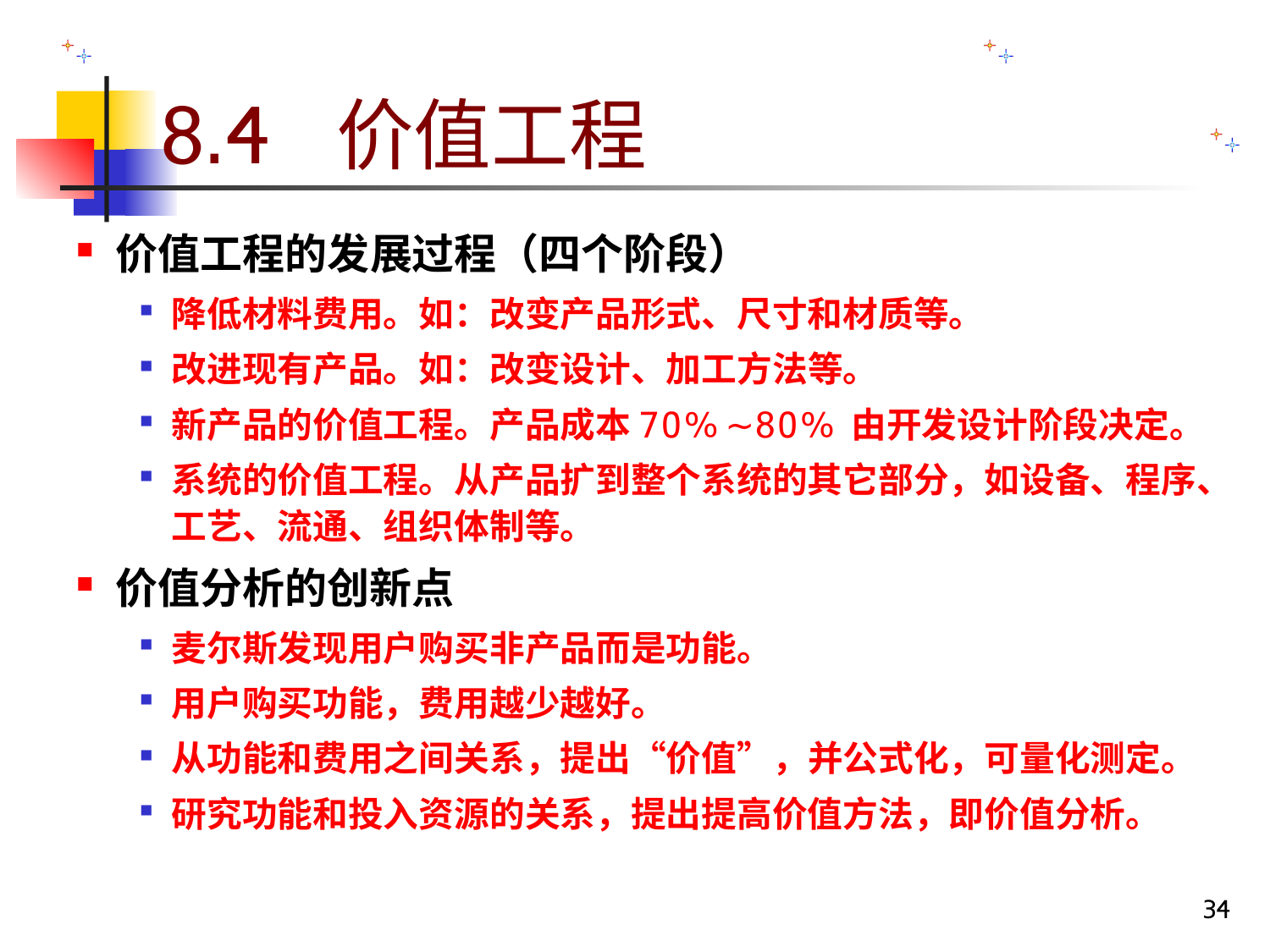

# 8.4  价值工程
价值工程的发展过程（四个阶段）
降低材料费用。如：改变产品形式、尺寸和材质等。
改进现有产品。如：改变设计、加工方法等。
新产品的价值工程。产品成本70%~80%由开发设计阶段决定。
系统的价值工程。从产品扩到整个系统的其它部分，如设备、程序、工艺、流通、组织体制等。
价值分析的创新点
麦尔斯发现用户购买非产品而是功能。
用户购买功能，费用越少越好。
从功能和费用之间关系，提出“价值”，并公式化，可量化测定。
研究功能和投入资源的关系，提出提高价值方法，即价值分析。
34